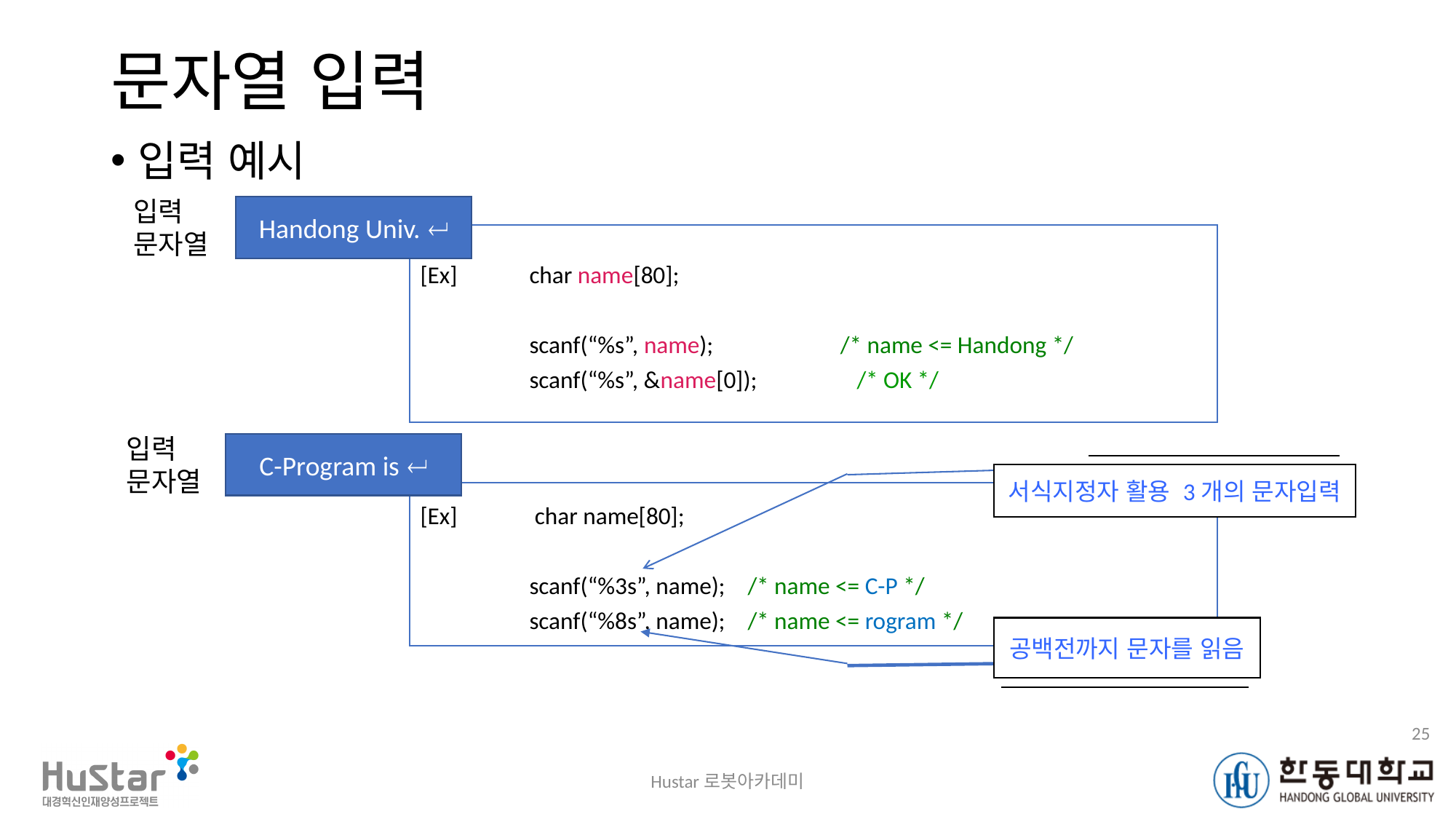

# 문자열 입력
입력 예시
입력 문자열
Handong Univ. ↵
[Ex] 	char name[80];

	scanf(“%s”, name);	                 /* name <= Handong */
	scanf(“%s”, &name[0]);	/* OK */
입력 문자열
C-Program is ↵
서식지정자 활용 3개의 문자입력

[Ex]	 char name[80];

 	scanf(“%3s”, name);	/* name <= C-P */
	scanf(“%8s”, name);	/* name <= rogram */
공백전까지 문자를 읽음

25
Hustar로봇아카데미